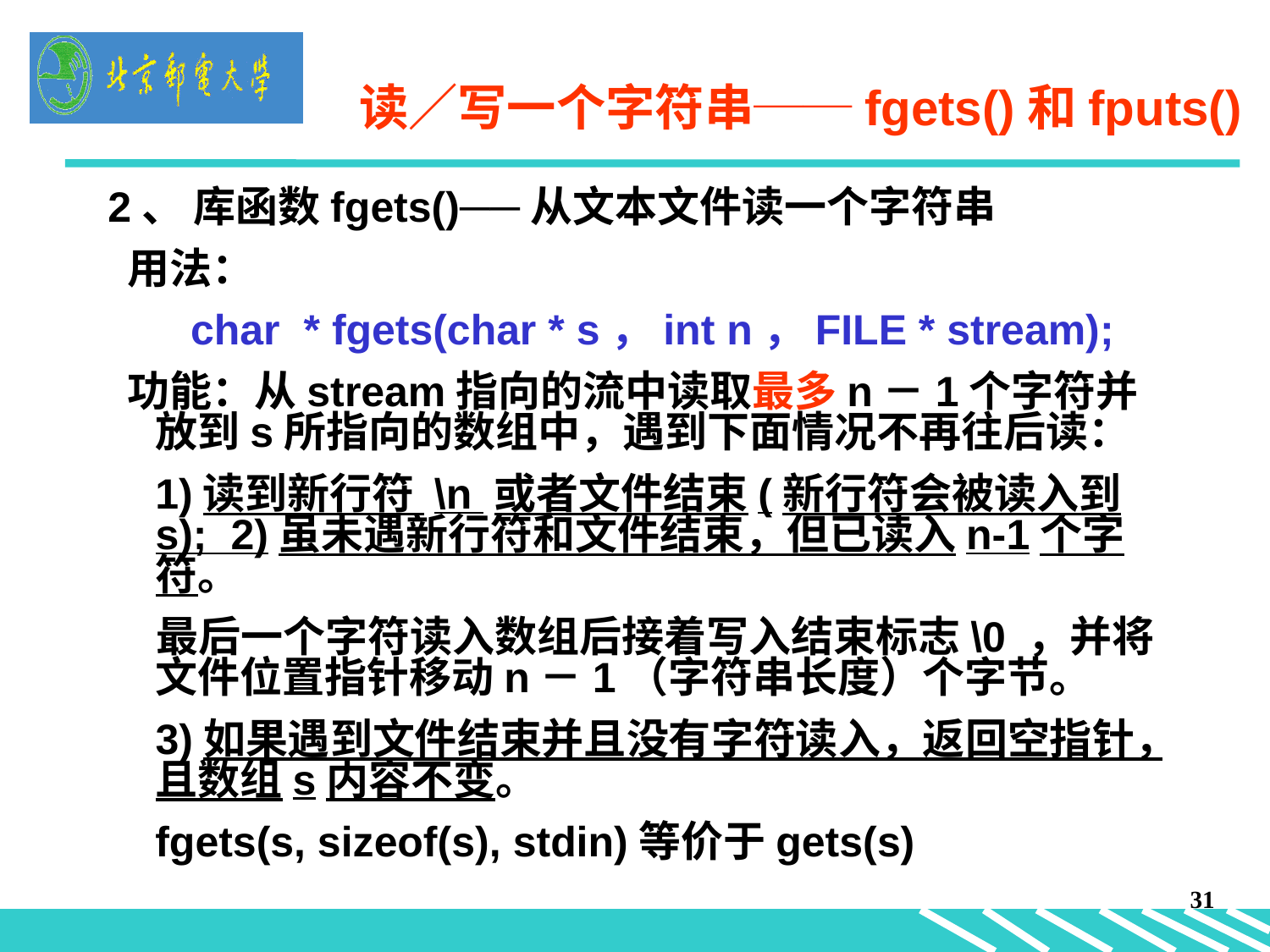

# 读／写一个字符串──fgets()和fputs()
2、 库函数fgets()──从文本文件读一个字符串
 用法：
       char  * fgets(char * s，int n，FILE * stream);
 功能：从stream指向的流中读取最多n－1个字符并放到s所指向的数组中，遇到下面情况不再往后读：
    1)读到新行符 \n 或者文件结束(新行符会被读入到s);  2)虽未遇新行符和文件结束，但已读入n-1个字符。
    最后一个字符读入数组后接着写入结束标志\0 ，并将文件位置指针移动n－1（字符串长度）个字节。
	3)如果遇到文件结束并且没有字符读入，返回空指针，且数组s内容不变。
    fgets(s, sizeof(s), stdin)等价于gets(s)

31